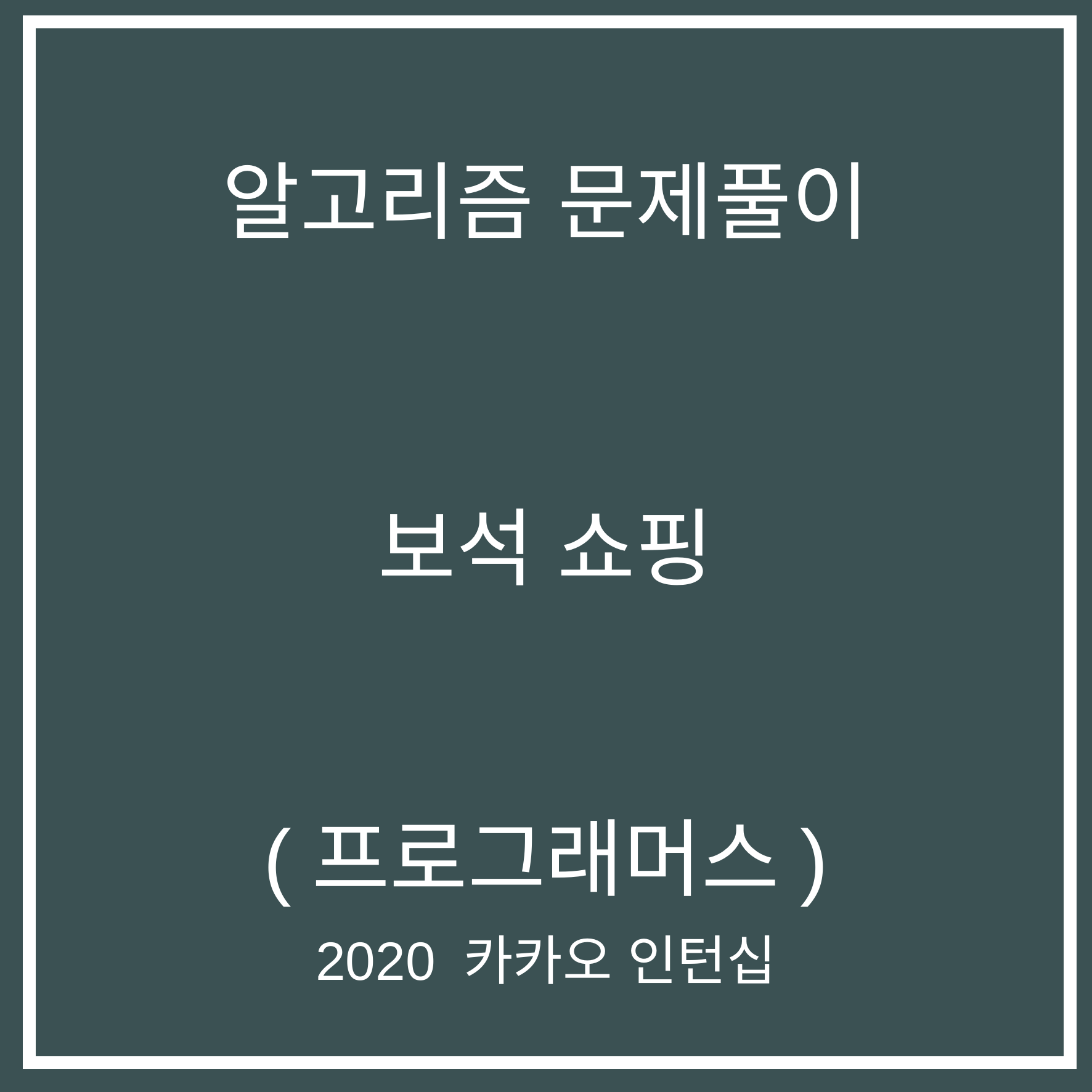

알고리즘 문제풀이
보석 쇼핑
(프로그래머스)
2020 카카오 인턴십